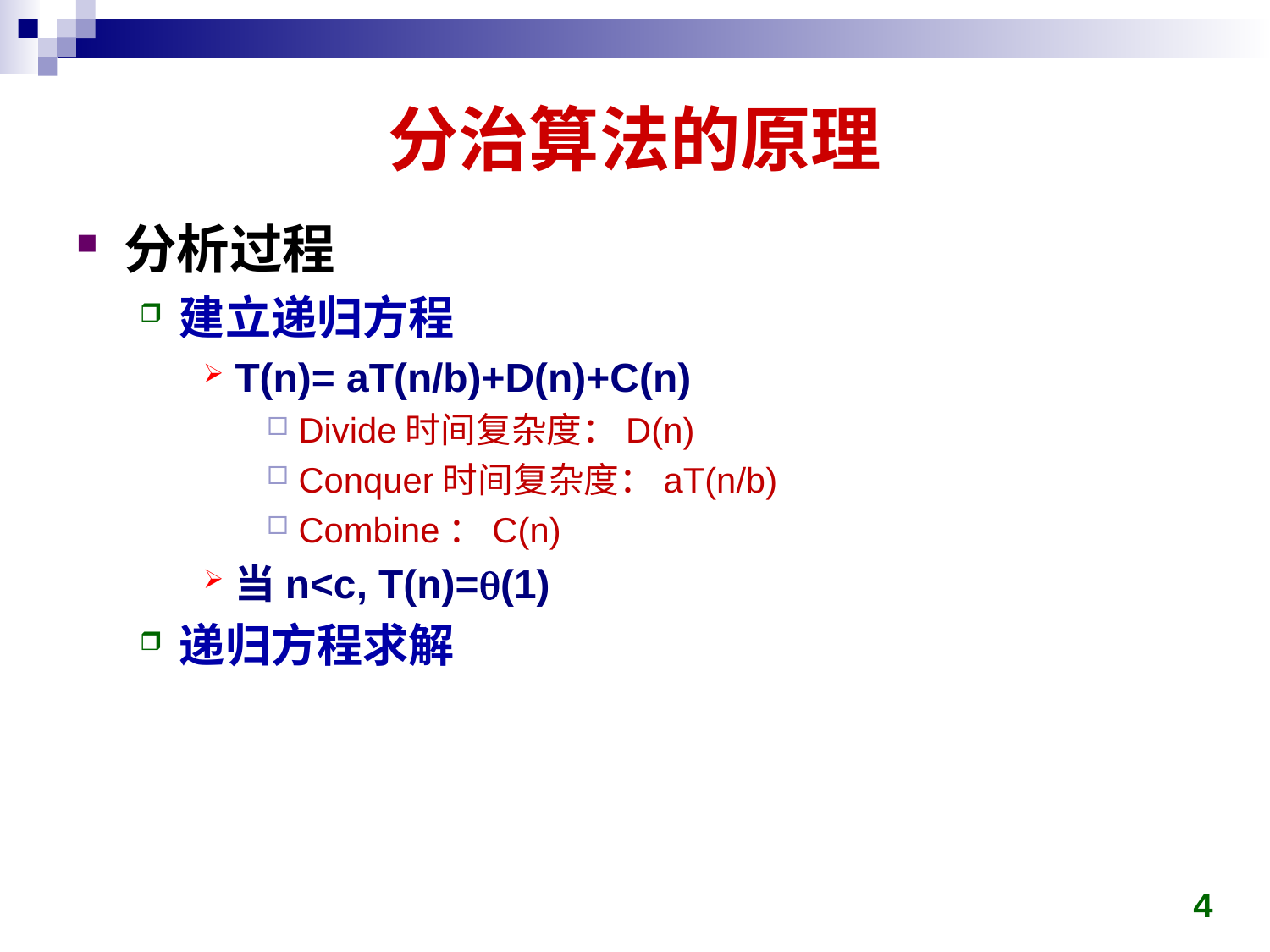

# 分治算法的原理
分析过程
建立递归方程
T(n)= aT(n/b)+D(n)+C(n)
Divide时间复杂度：D(n)
Conquer时间复杂度：aT(n/b)
Combine：C(n)
当n<c, T(n)=θ(1)
递归方程求解
4